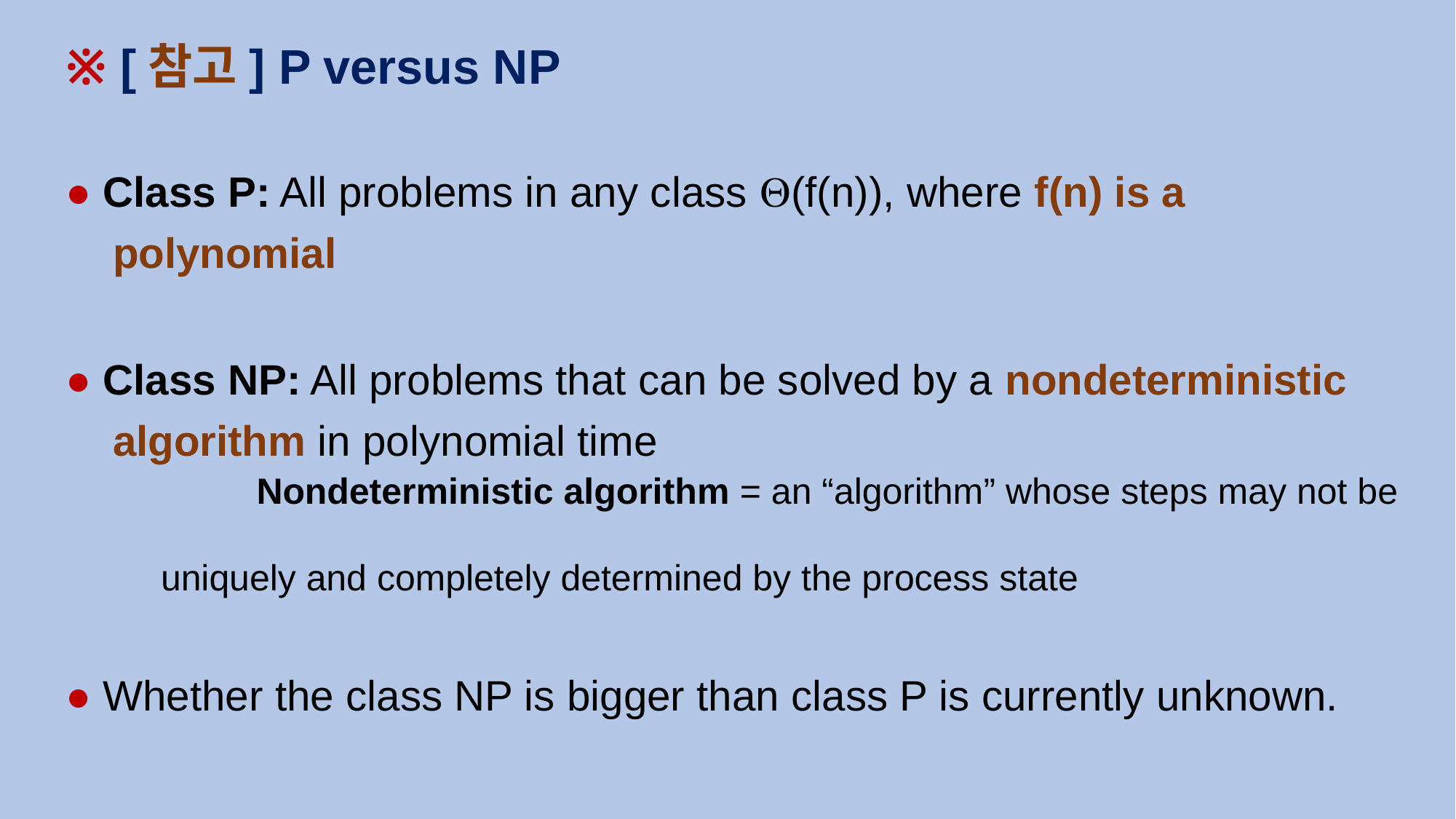

※ [참고] P versus NP

● Class P: All problems in any class Θ(f(n)), where f(n) is a
    polynomial

● Class NP: All problems that can be solved by a nondeterministic
    algorithm in polynomial time
   	Nondeterministic algorithm = an “algorithm” whose steps may not be
    uniquely and completely determined by the process state

● Whether the class NP is bigger than class P is currently unknown.